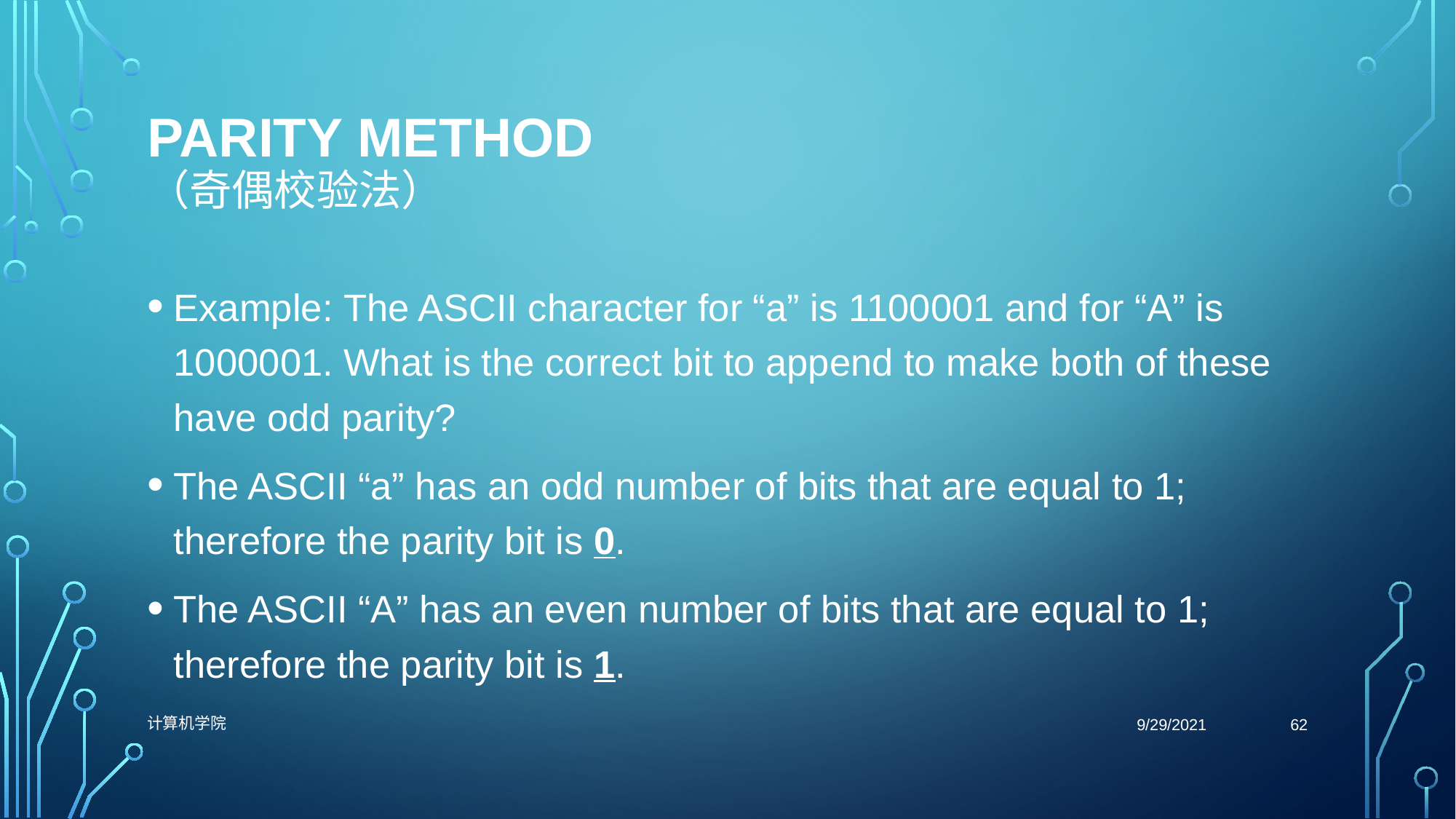

# Parity Method （奇偶校验法）
Example: The ASCII character for “a” is 1100001 and for “A” is 1000001. What is the correct bit to append to make both of these have odd parity?
The ASCII “a” has an odd number of bits that are equal to 1; therefore the parity bit is 0.
The ASCII “A” has an even number of bits that are equal to 1; therefore the parity bit is 1.

62
计算机学院
9/29/2021